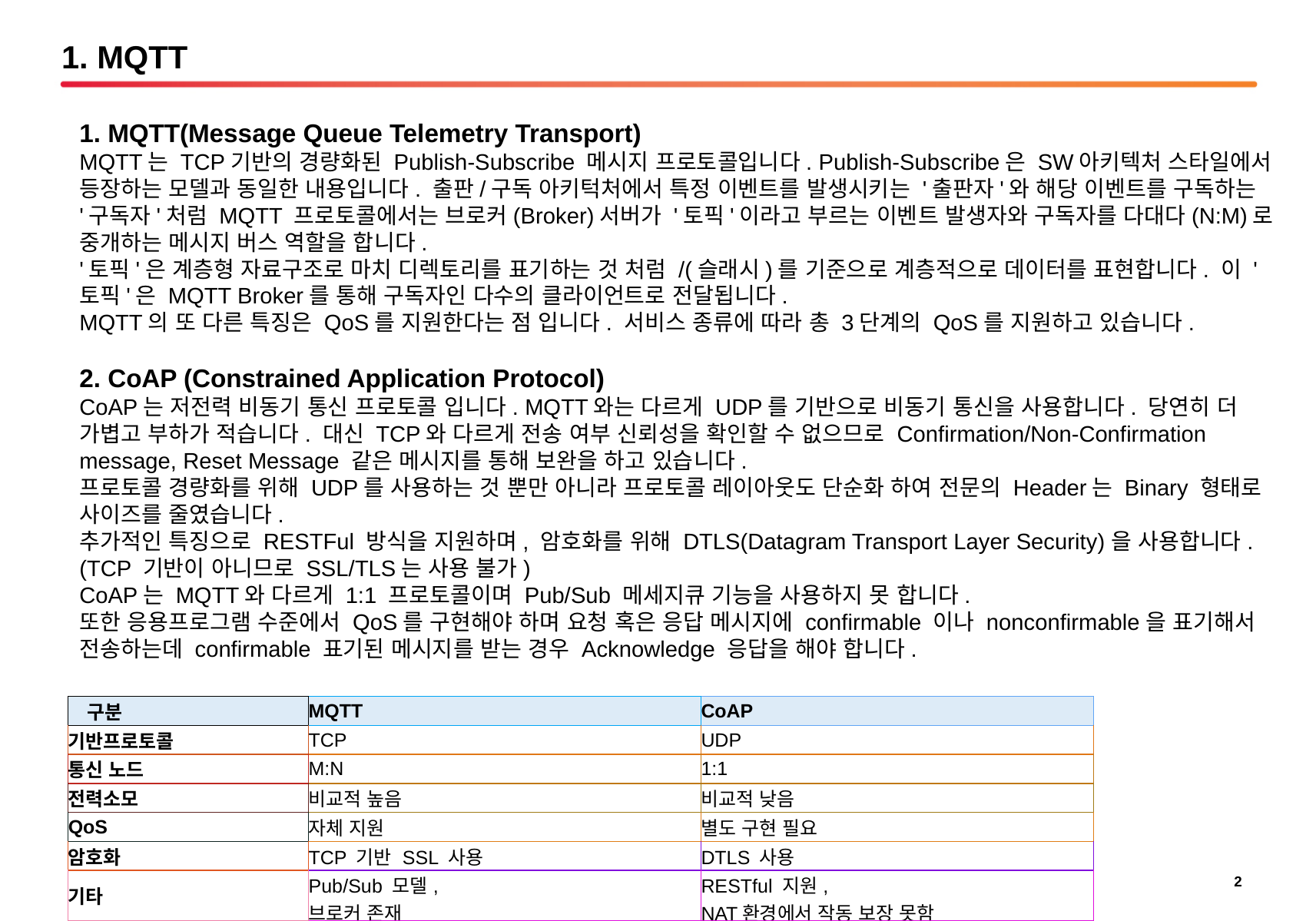

# 1. MQTT
1. MQTT(Message Queue Telemetry Transport)
MQTT는 TCP기반의 경량화된 Publish-Subscribe 메시지 프로토콜입니다. Publish-Subscribe은 SW아키텍처 스타일에서 등장하는 모델과 동일한 내용입니다. 출판/구독 아키턱처에서 특정 이벤트를 발생시키는 '출판자'와 해당 이벤트를 구독하는 '구독자'처럼 MQTT 프로토콜에서는 브로커(Broker)서버가 '토픽'이라고 부르는 이벤트 발생자와 구독자를 다대다(N:M)로 중개하는 메시지 버스 역할을 합니다.
'토픽'은 계층형 자료구조로 마치 디렉토리를 표기하는 것 처럼 /(슬래시)를 기준으로 계층적으로 데이터를 표현합니다. 이 '토픽'은 MQTT Broker를 통해 구독자인 다수의 클라이언트로 전달됩니다.
MQTT의 또 다른 특징은 QoS를 지원한다는 점 입니다. 서비스 종류에 따라 총 3단계의 QoS를 지원하고 있습니다.

2. CoAP (Constrained Application Protocol)
CoAP는 저전력 비동기 통신 프로토콜 입니다. MQTT와는 다르게 UDP를 기반으로 비동기 통신을 사용합니다. 당연히 더 가볍고 부하가 적습니다. 대신 TCP와 다르게 전송 여부 신뢰성을 확인할 수 없으므로 Confirmation/Non-Confirmation message, Reset Message 같은 메시지를 통해 보완을 하고 있습니다.
프로토콜 경량화를 위해 UDP를 사용하는 것 뿐만 아니라 프로토콜 레이아웃도 단순화 하여 전문의 Header는 Binary 형태로 사이즈를 줄였습니다.
추가적인 특징으로 RESTFul 방식을 지원하며, 암호화를 위해 DTLS(Datagram Transport Layer Security)을 사용합니다.(TCP 기반이 아니므로 SSL/TLS는 사용 불가)
CoAP는 MQTT와 다르게 1:1 프로토콜이며 Pub/Sub 메세지큐 기능을 사용하지 못 합니다.
또한 응용프로그램 수준에서 QoS를 구현해야 하며 요청 혹은 응답 메시지에 confirmable 이나 nonconfirmable을 표기해서 전송하는데 confirmable 표기된 메시지를 받는 경우 Acknowledge 응답을 해야 합니다.
| 구분 | MQTT | CoAP |
| --- | --- | --- |
| 기반프로토콜 | TCP | UDP |
| 통신 노드 | M:N | 1:1 |
| 전력소모 | 비교적 높음 | 비교적 낮음 |
| QoS | 자체 지원 | 별도 구현 필요 |
| 암호화 | TCP 기반 SSL 사용 | DTLS 사용 |
| 기타 | Pub/Sub 모델, 브로커 존재 | RESTful 지원, NAT환경에서 작동 보장 못함 |